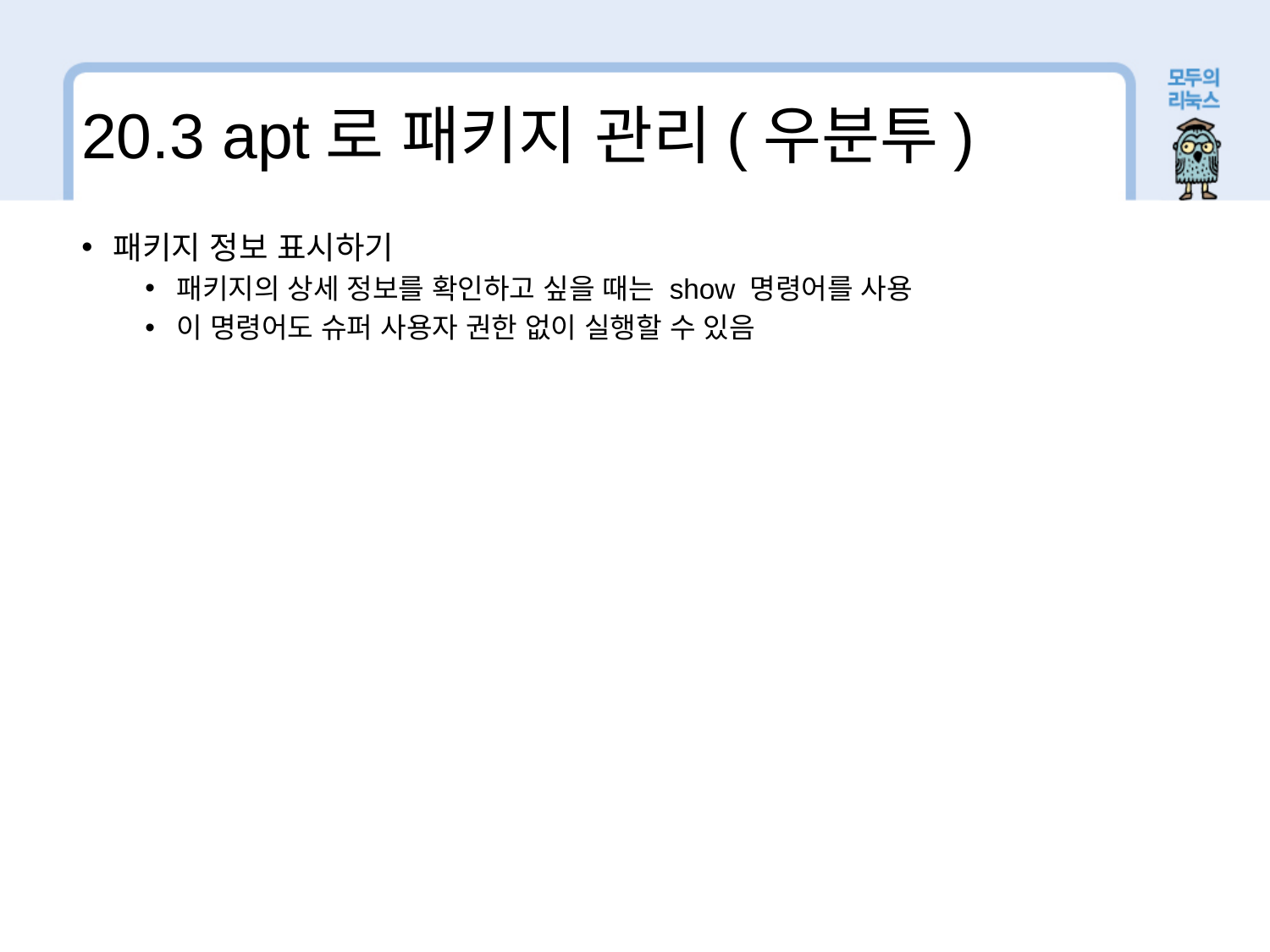

20.3 apt로 패키지 관리(우분투)
패키지 정보 표시하기
패키지의 상세 정보를 확인하고 싶을 때는 show 명령어를 사용
이 명령어도 슈퍼 사용자 권한 없이 실행할 수 있음